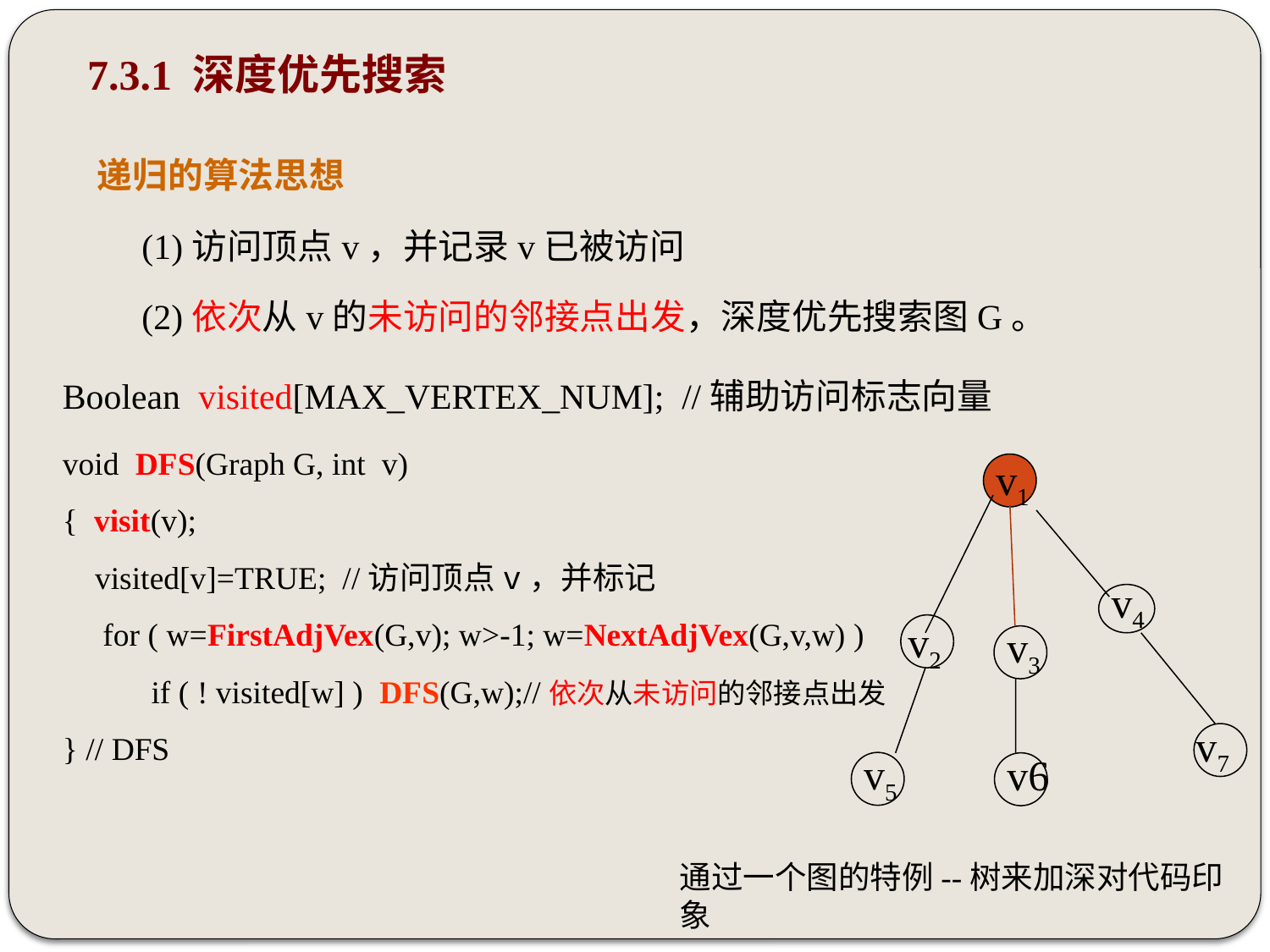

7.3.1 深度优先搜索
递归的算法思想
     (1)访问顶点v，并记录v已被访问
     (2)依次从v的未访问的邻接点出发，深度优先搜索图G。

Boolean  visited[MAX_VERTEX_NUM];  //辅助访问标志向量

void  DFS(Graph G, int  v)
{  visit(v);
    visited[v]=TRUE;  //访问顶点v，并标记
     for ( w=FirstAdjVex(G,v); w>-1; w=NextAdjVex(G,v,w) )
           if ( ! visited[w] )  DFS(G,w);//依次从未访问的邻接点出发
} // DFS
v1

v4

v2

v3

v7

v5
v6

通过一个图的特例--树来加深对代码印象